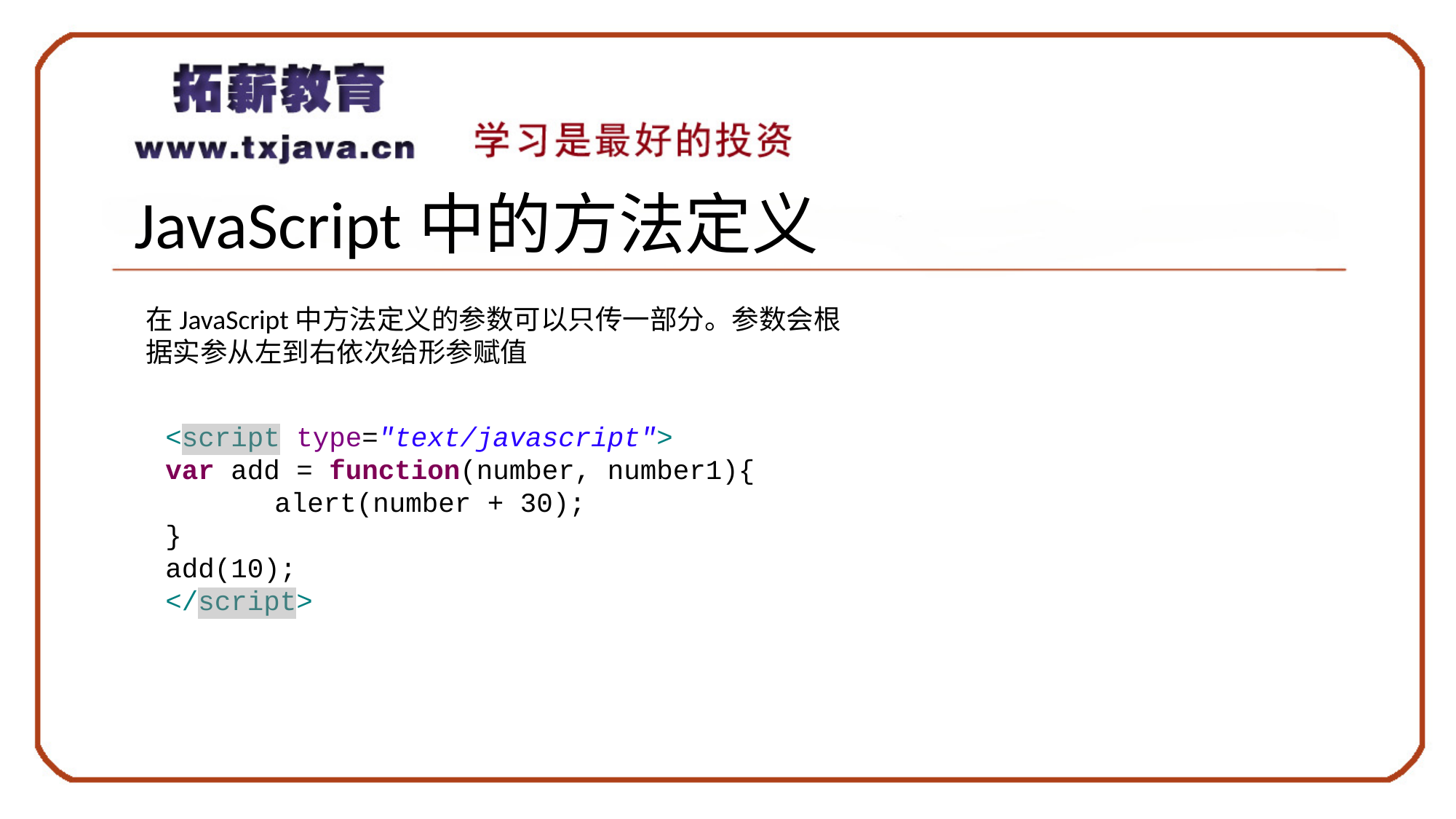

# JavaScript中的方法定义
在JavaScript中方法定义的参数可以只传一部分。参数会根据实参从左到右依次给形参赋值
<script type="text/javascript">
var add = function(number, number1){
	alert(number + 30);
}
add(10);
</script>